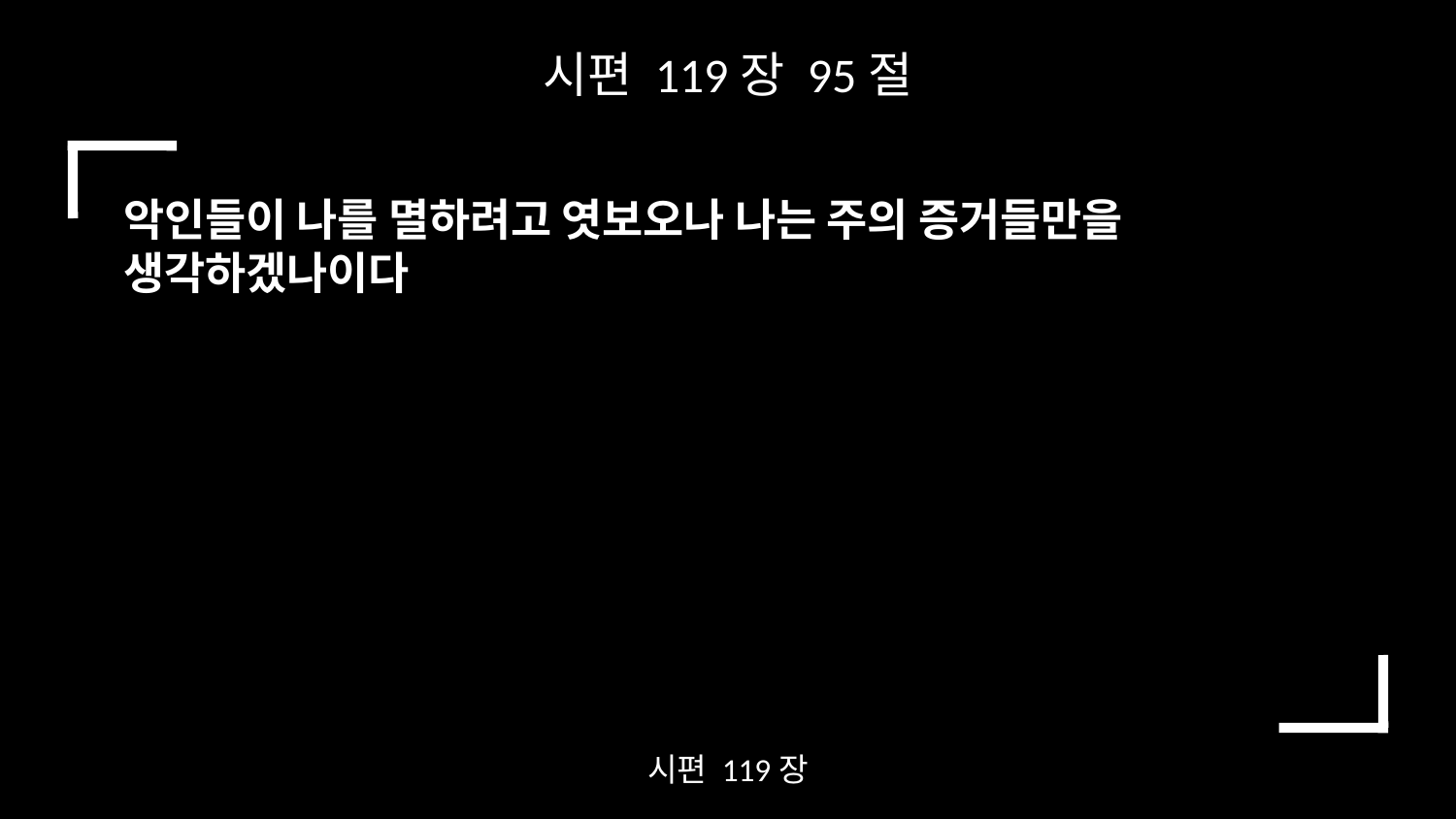

시편 119장 95절

악인들이 나를 멸하려고 엿보오나 나는 주의 증거들만을 생각하겠나이다

시편 119장